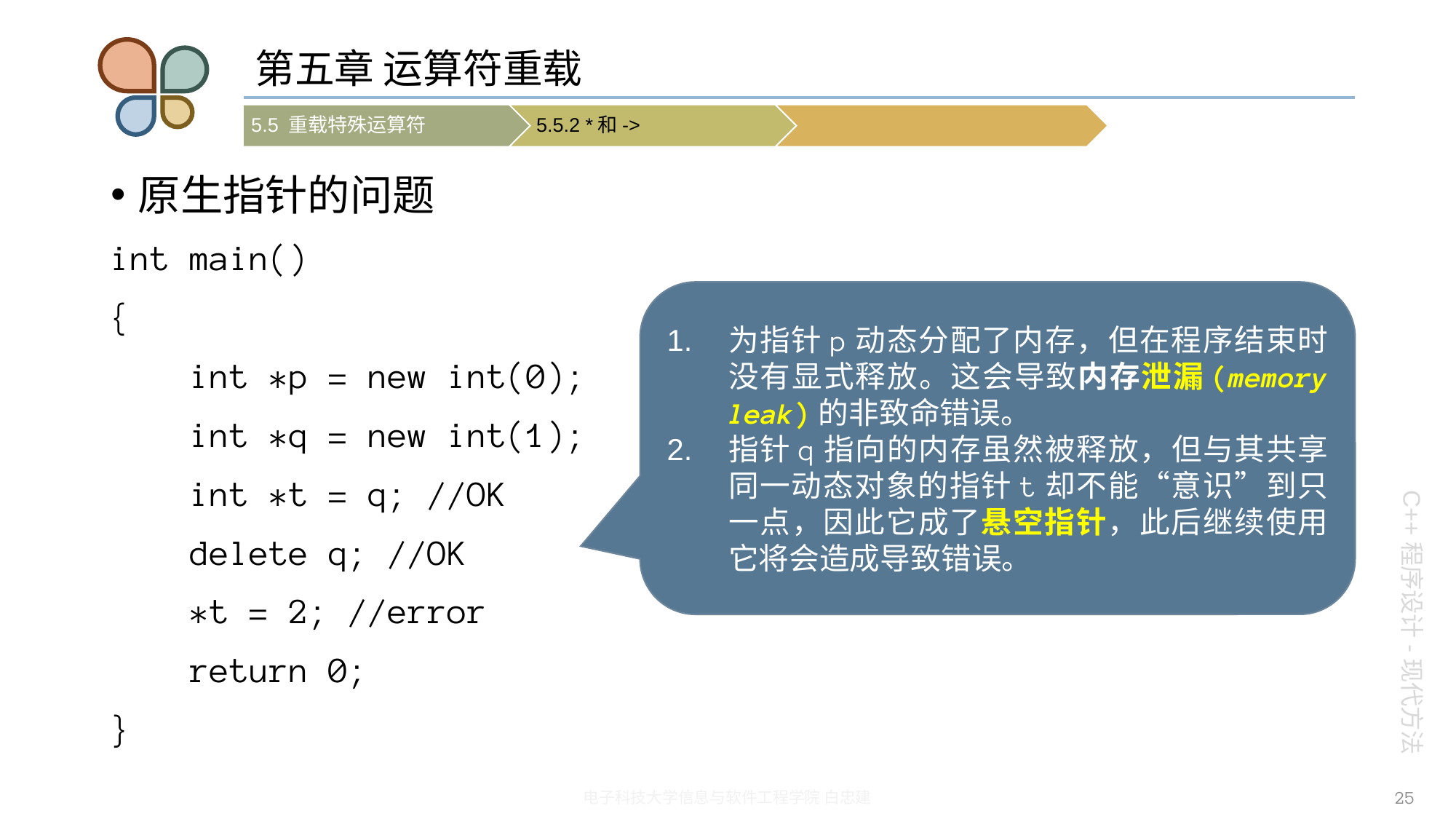

# 第五章 运算符重载
5.5 重载特殊运算符
5.5.2 *和->

原生指针的问题
int main()
{
    int *p = new int(0);
    int *q = new int(1);
    int *t = q; //OK
    delete q; //OK
    *t = 2; //error
    return 0;
}
为指针p动态分配了内存，但在程序结束时没有显式释放。这会导致内存泄漏(memory leak)的非致命错误。
指针q指向的内存虽然被释放，但与其共享同一动态对象的指针t却不能“意识”到只一点，因此它成了悬空指针，此后继续使用它将会造成导致错误。
25